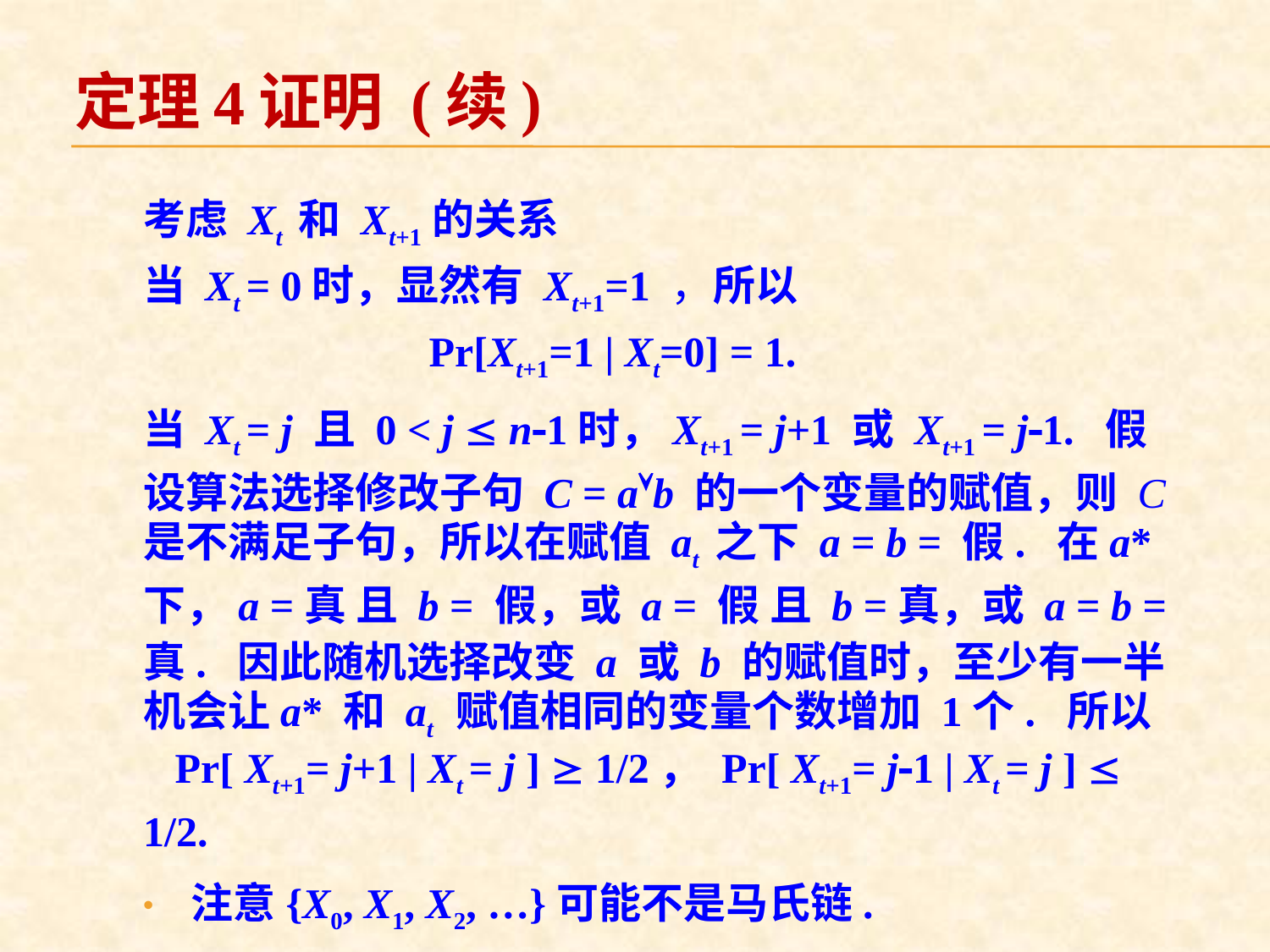

# 定理4证明 (续)
考虑 Xt 和 Xt+1的关系
当 Xt = 0时，显然有 Xt+1=1 ，所以
                     Pr[Xt+1=1 | Xt=0] = 1.
当 Xt = j 且 0 < j ≤ n−1时，Xt+1 = j+1 或 Xt+1 = j−1.  假设算法选择修改子句 C = a∨b 的一个变量的赋值，则 C 是不满足子句，所以在赋值 at 之下 a = b = 假.  在a*下，a =真 且 b = 假，或 a = 假 且 b =真，或 a = b = 真.  因此随机选择改变 a 或 b 的赋值时，至少有一半机会让a* 和 at  赋值相同的变量个数增加 1个.  所以
   Pr[ Xt+1= j+1 | Xt = j ] ≥ 1/2， Pr[ Xt+1= j−1 | Xt = j ] ≤ 1/2.
注意{X0, X1, X2, …}可能不是马氏链.